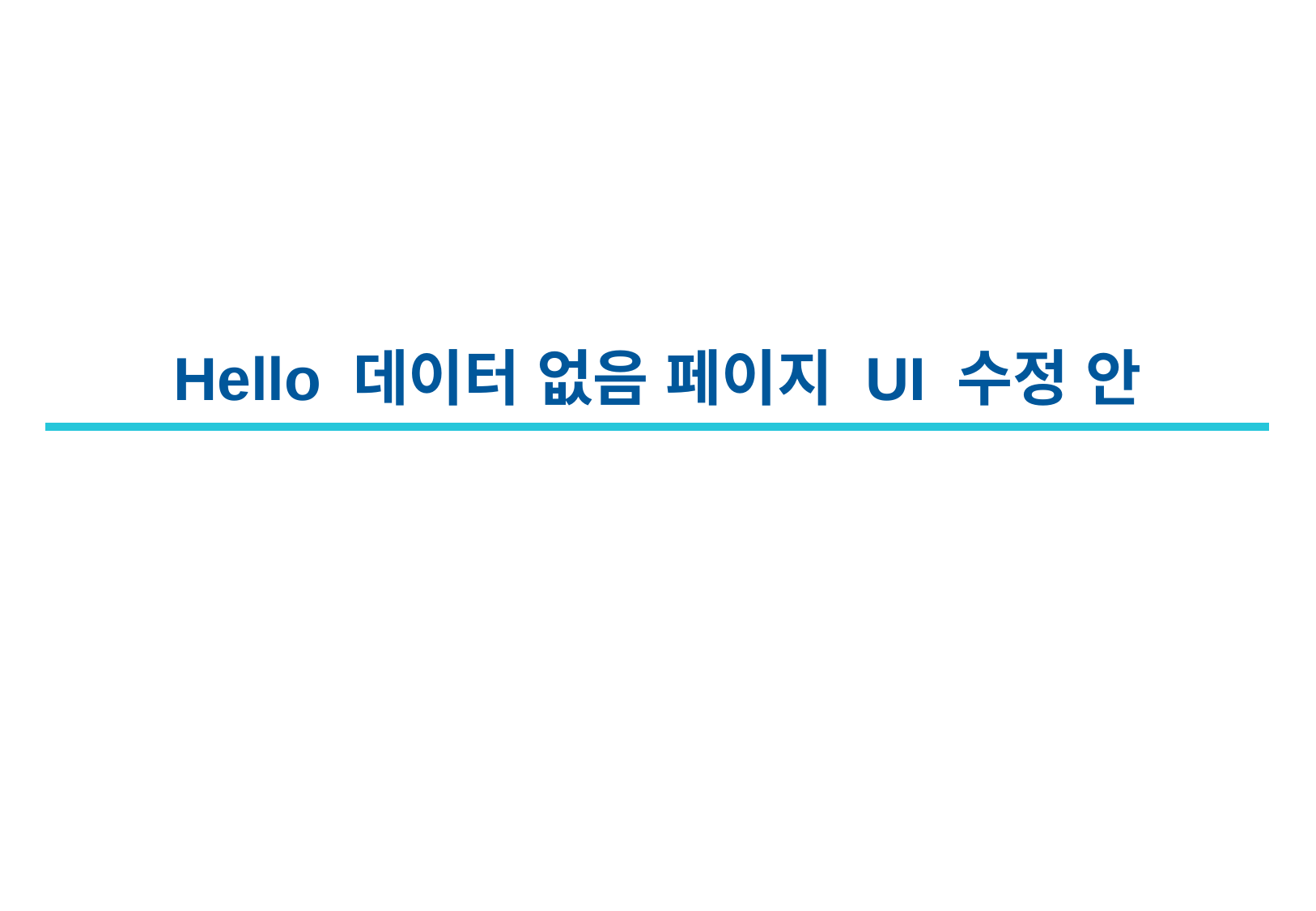

Hello 데이터 없음 페이지 UI 수정 안